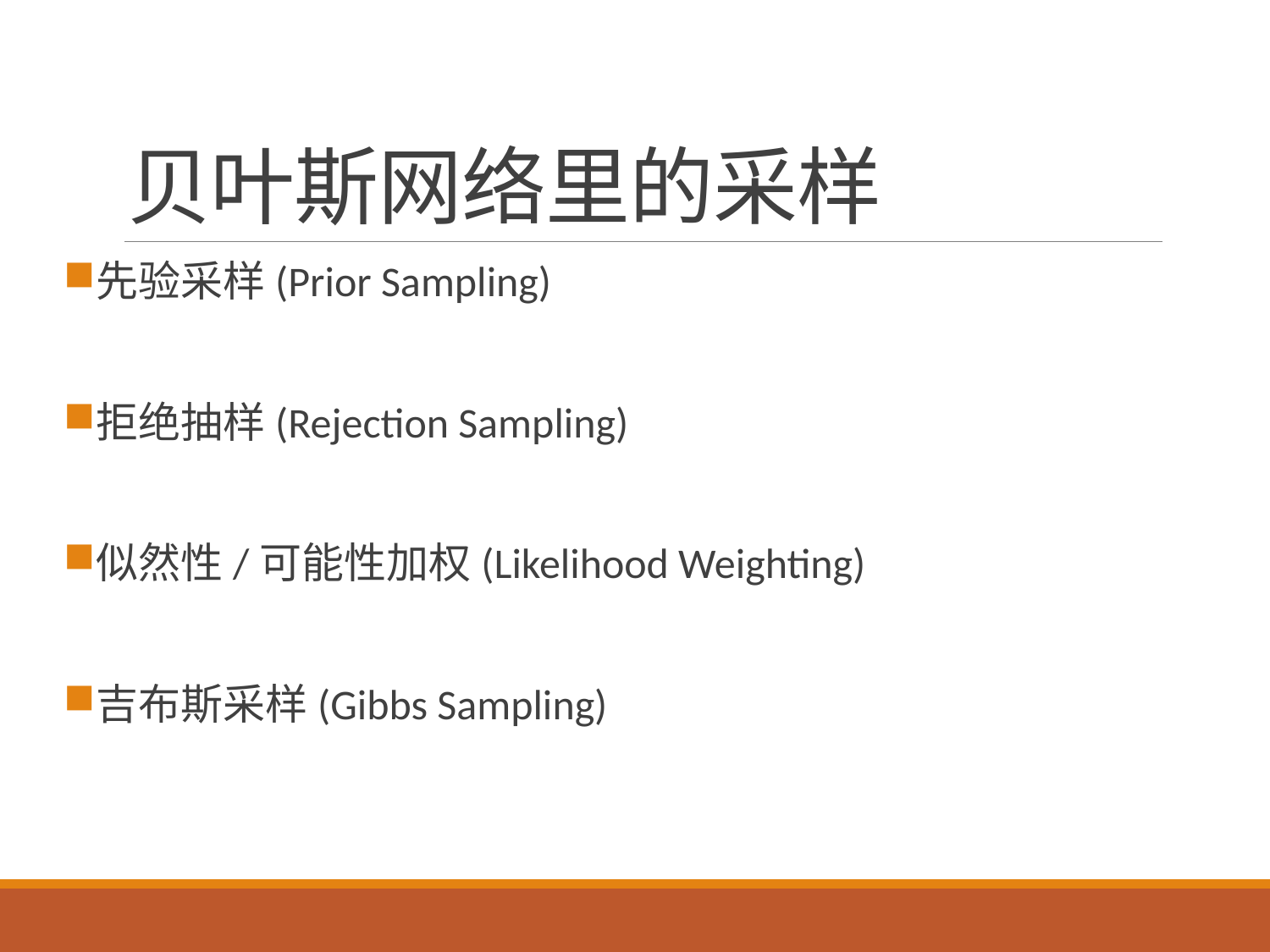

# 贝叶斯网络里的采样
先验采样(Prior Sampling)

拒绝抽样(Rejection Sampling)

似然性/可能性加权(Likelihood Weighting)

吉布斯采样(Gibbs Sampling)